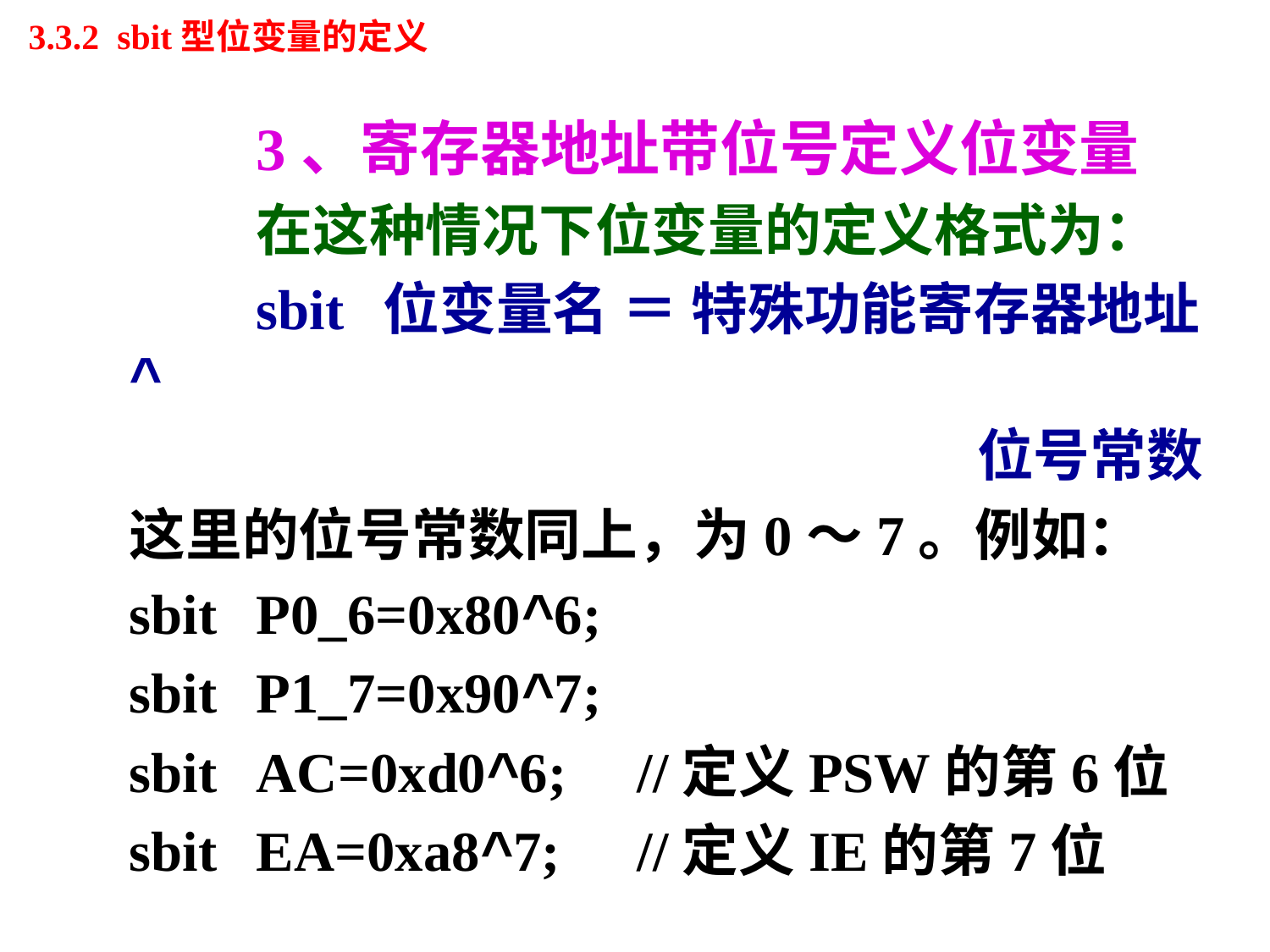

# 3.3.2  sbit型位变量的定义
		3、寄存器地址带位号定义位变量
		在这种情况下位变量的定义格式为：
		sbit	位变量名 ＝ 特殊功能寄存器地址^
位号常数
	这里的位号常数同上，为0～7。例如：
	sbit	P0_6=0x80^6;
	sbit	P1_7=0x90^7;
	sbit	AC=0xd0^6; 	//定义PSW的第6位
	sbit	EA=0xa8^7;	//定义IE的第7位